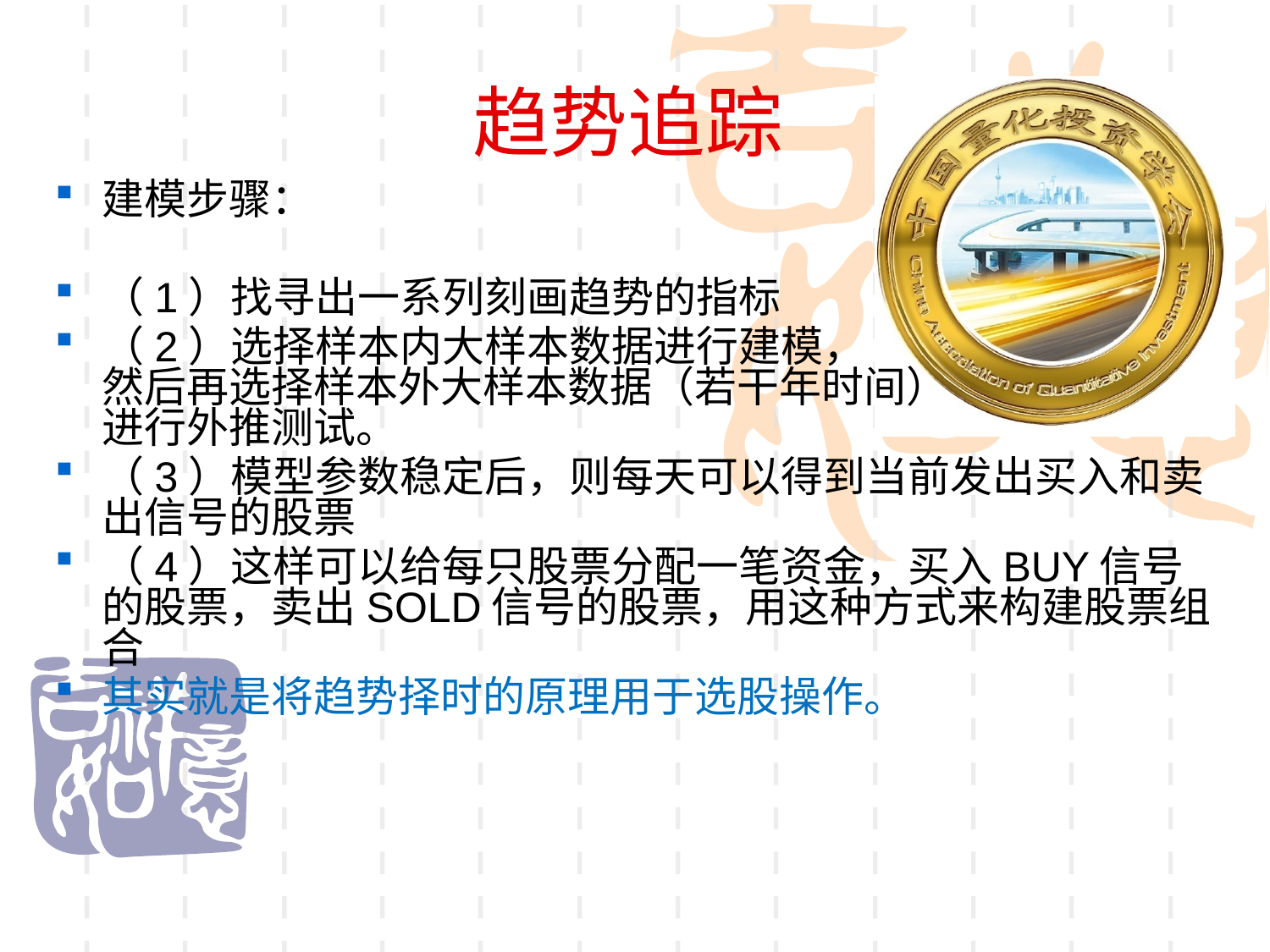

趋势追踪
建模步骤：

（1）找寻出一系列刻画趋势的指标
（2）选择样本内大样本数据进行建模，
然后再选择样本外大样本数据（若干年时间）
进行外推测试。
（3）模型参数稳定后，则每天可以得到当前发出买入和卖出信号的股票
（4）这样可以给每只股票分配一笔资金，买入BUY信号的股票，卖出SOLD信号的股票，用这种方式来构建股票组合
其实就是将趋势择时的原理用于选股操作。